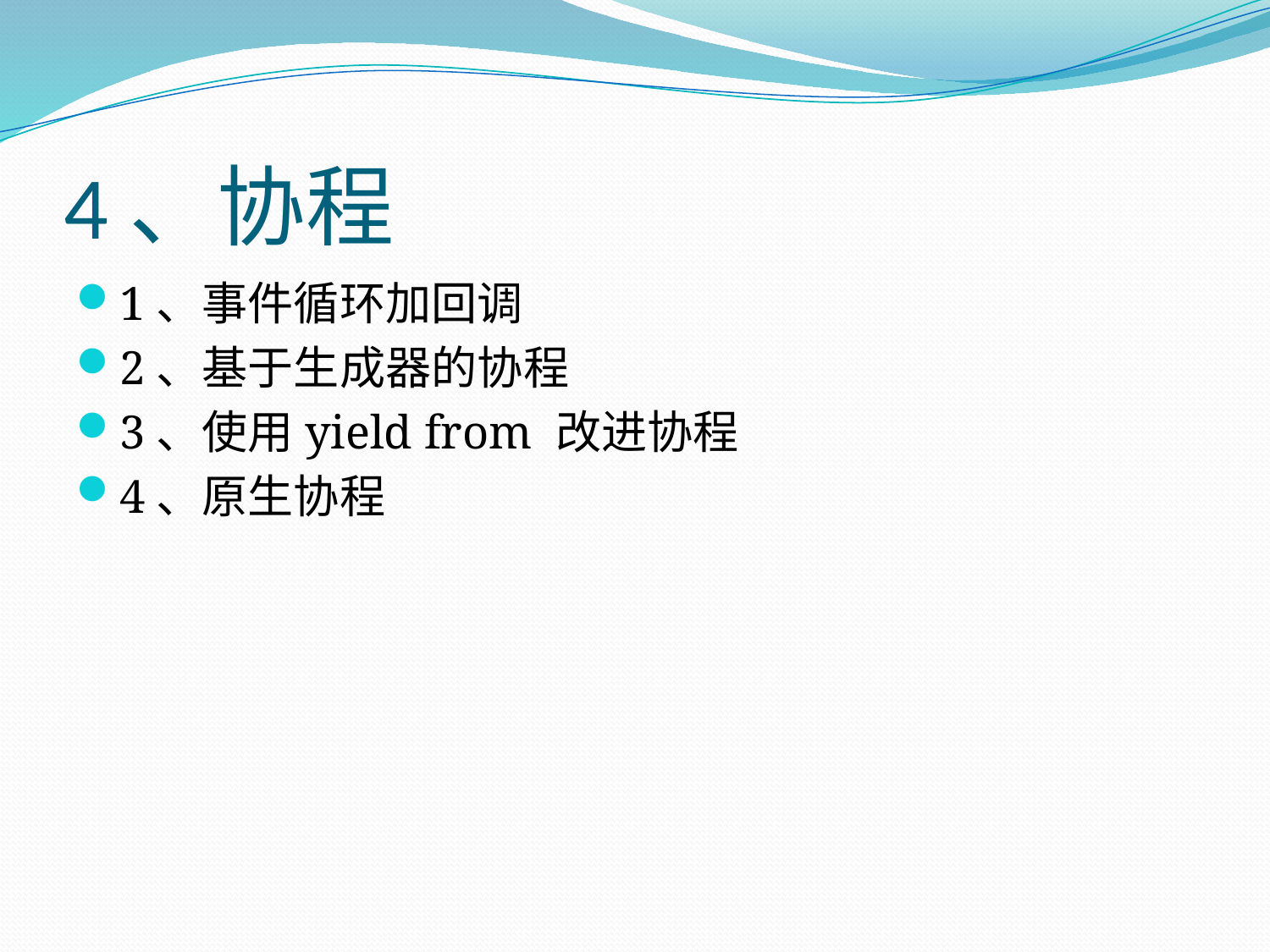

# 4、协程
1、事件循环加回调
2、基于生成器的协程
3、使用yield from 改进协程
4、原生协程